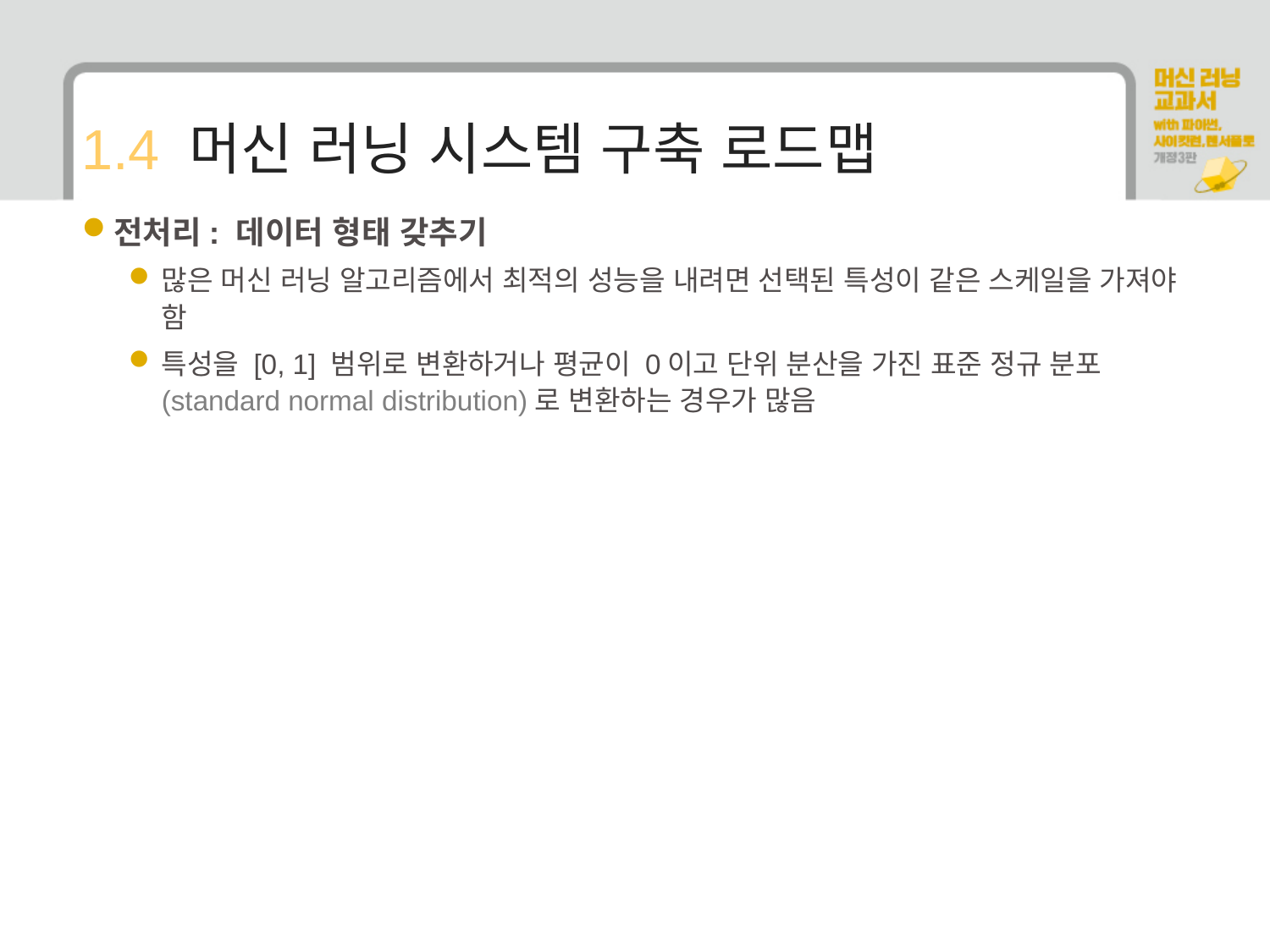

# 1.4 머신 러닝 시스템 구축 로드맵
전처리: 데이터 형태 갖추기
많은 머신 러닝 알고리즘에서 최적의 성능을 내려면 선택된 특성이 같은 스케일을 가져야 함
특성을 [0, 1] 범위로 변환하거나 평균이 0이고 단위 분산을 가진 표준 정규 분포(standard normal distribution)로 변환하는 경우가 많음